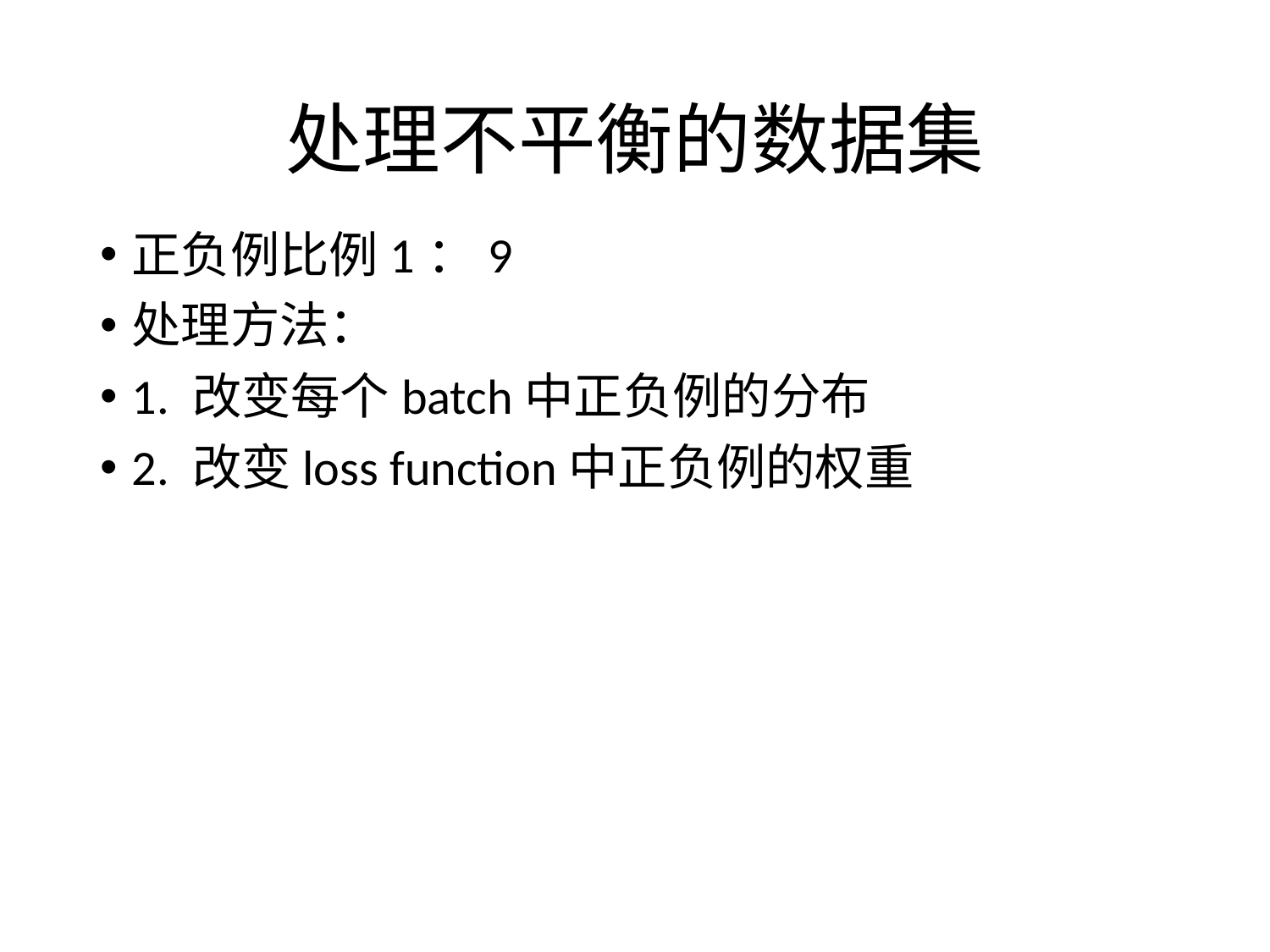

# 处理不平衡的数据集
正负例比例1：9
处理方法：
1. 改变每个batch中正负例的分布
2. 改变loss function中正负例的权重